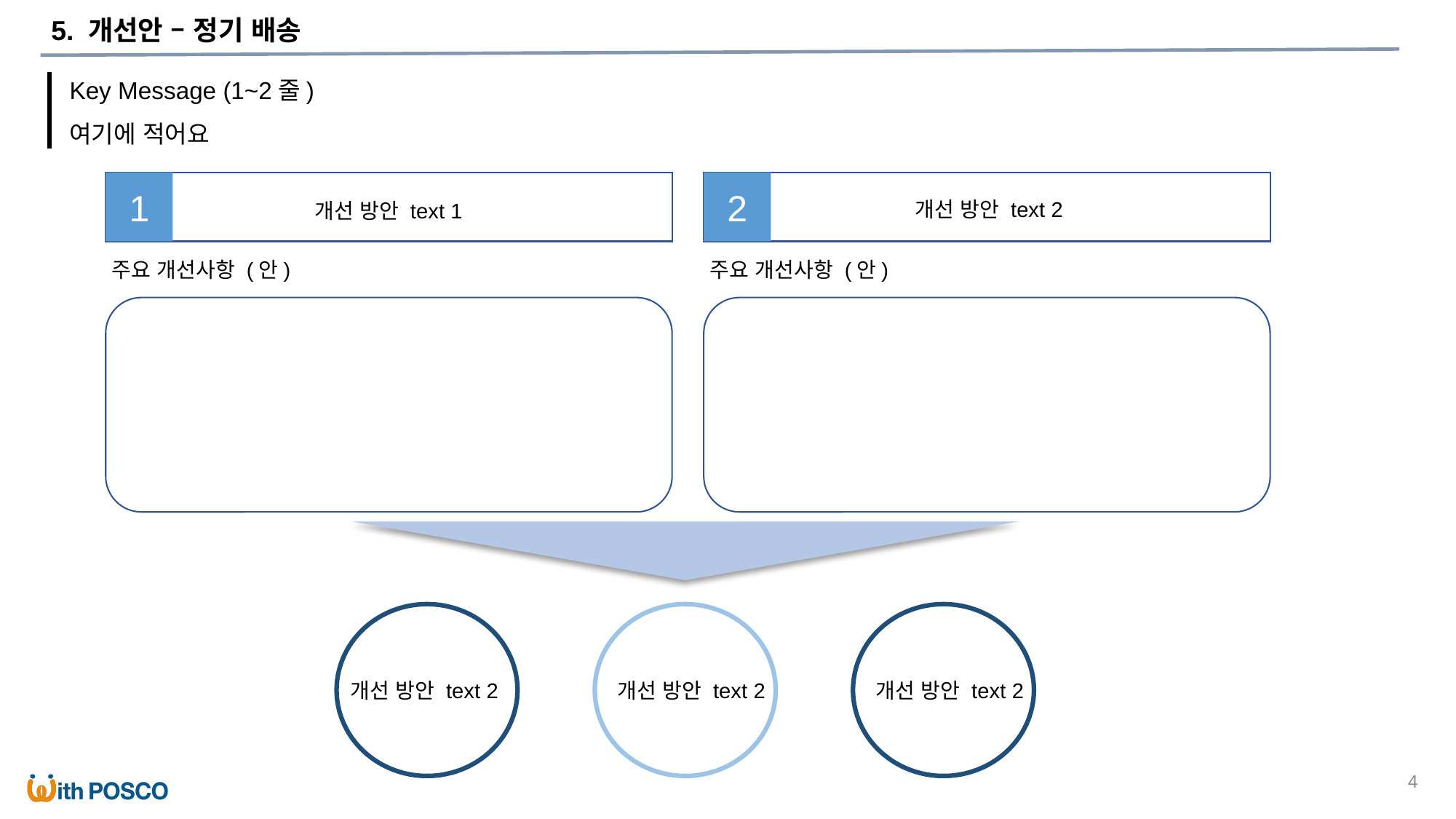

5. 개선안 – 정기 배송

Key Message (1~2줄)
여기에 적어요

1

2
개선 방안 text 2
개선 방안 text 1
주요 개선사항 (안)
주요 개선사항 (안)

개선 방안 text 2
개선 방안 text 2
개선 방안 text 2
4